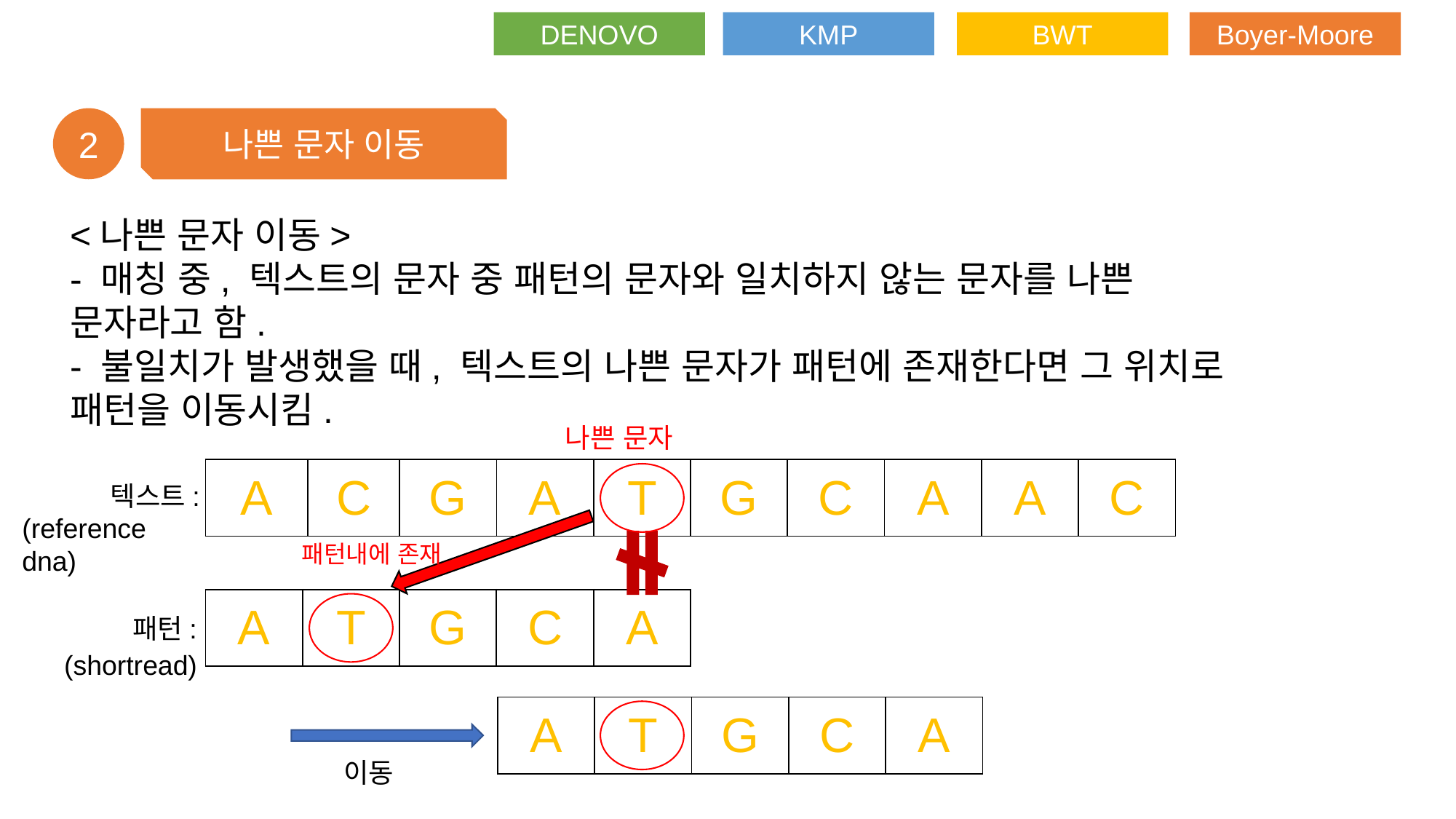

DENOVO
KMP
BWT
Boyer-Moore
2
나쁜 문자 이동
<나쁜 문자 이동>
- 매칭 중, 텍스트의 문자 중 패턴의 문자와 일치하지 않는 문자를 나쁜 문자라고 함.
- 불일치가 발생했을 때, 텍스트의 나쁜 문자가 패턴에 존재한다면 그 위치로 패턴을 이동시킴.
나쁜 문자
| A | C | G | A | T | G | C | A | A | C |
| --- | --- | --- | --- | --- | --- | --- | --- | --- | --- |

텍스트:
(reference dna)
패턴내에 존재

| A | T | G | C | A |
| --- | --- | --- | --- | --- |

패턴:
(shortread)
| A | T | G | C | A |
| --- | --- | --- | --- | --- |

이동